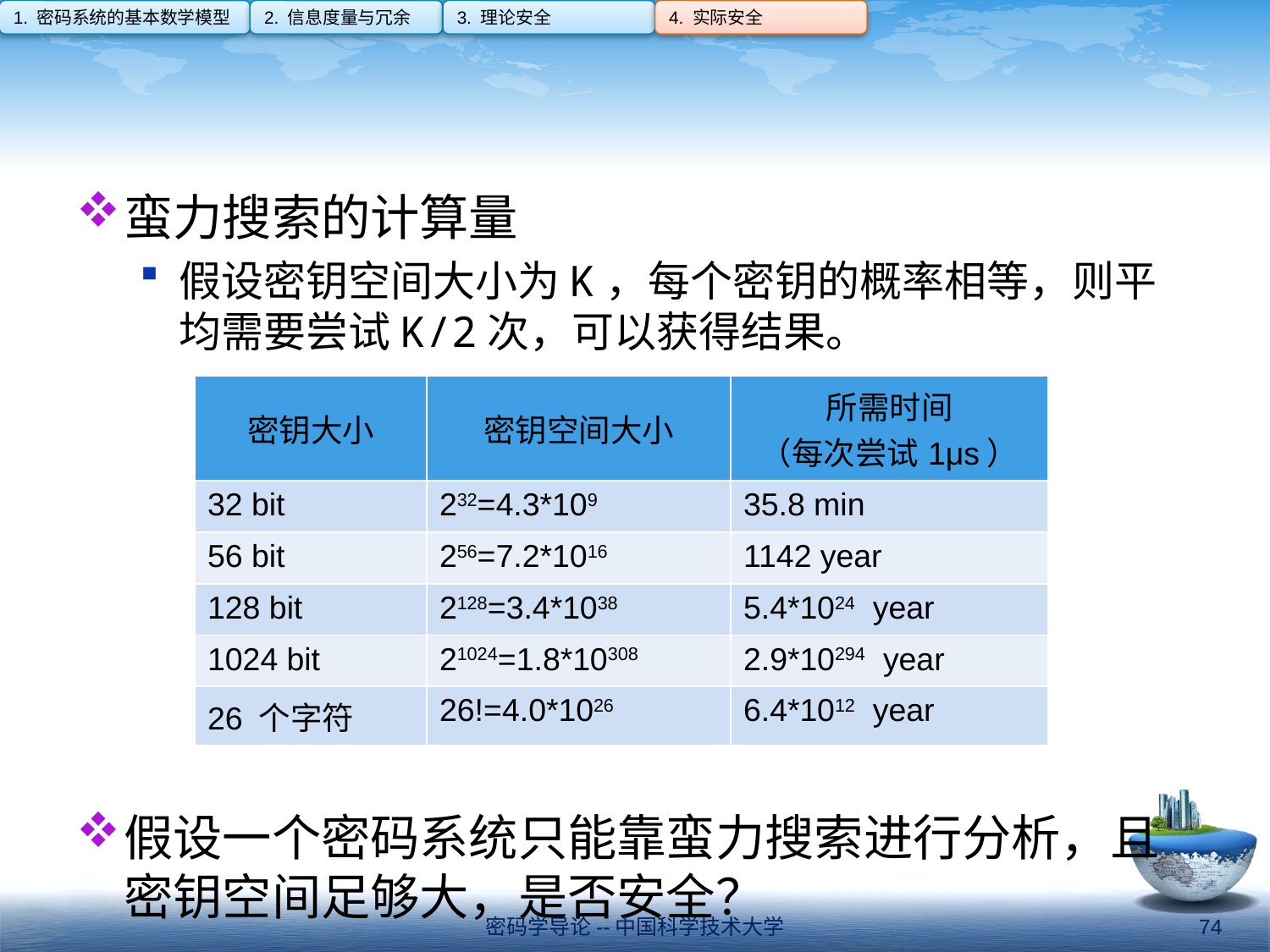

1. 密码系统的基本数学模型
2. 信息度量与冗余
3. 理论安全
4. 实际安全
#
蛮力搜索的计算量
假设密钥空间大小为K，每个密钥的概率相等，则平均需要尝试K/2次，可以获得结果。

假设一个密码系统只能靠蛮力搜索进行分析，且密钥空间足够大，是否安全？
| 密钥大小 | 密钥空间大小 | 所需时间 （每次尝试1μs） |
| --- | --- | --- |
| 32 bit | 232=4.3\*109 | 35.8 min |
| 56 bit | 256=7.2\*1016 | 1142 year |
| 128 bit | 2128=3.4\*1038 | 5.4\*1024 year |
| 1024 bit | 21024=1.8\*10308 | 2.9\*10294 year |
| 26 个字符 | 26!=4.0\*1026 | 6.4\*1012 year |
密码学导论--中国科学技术大学
74